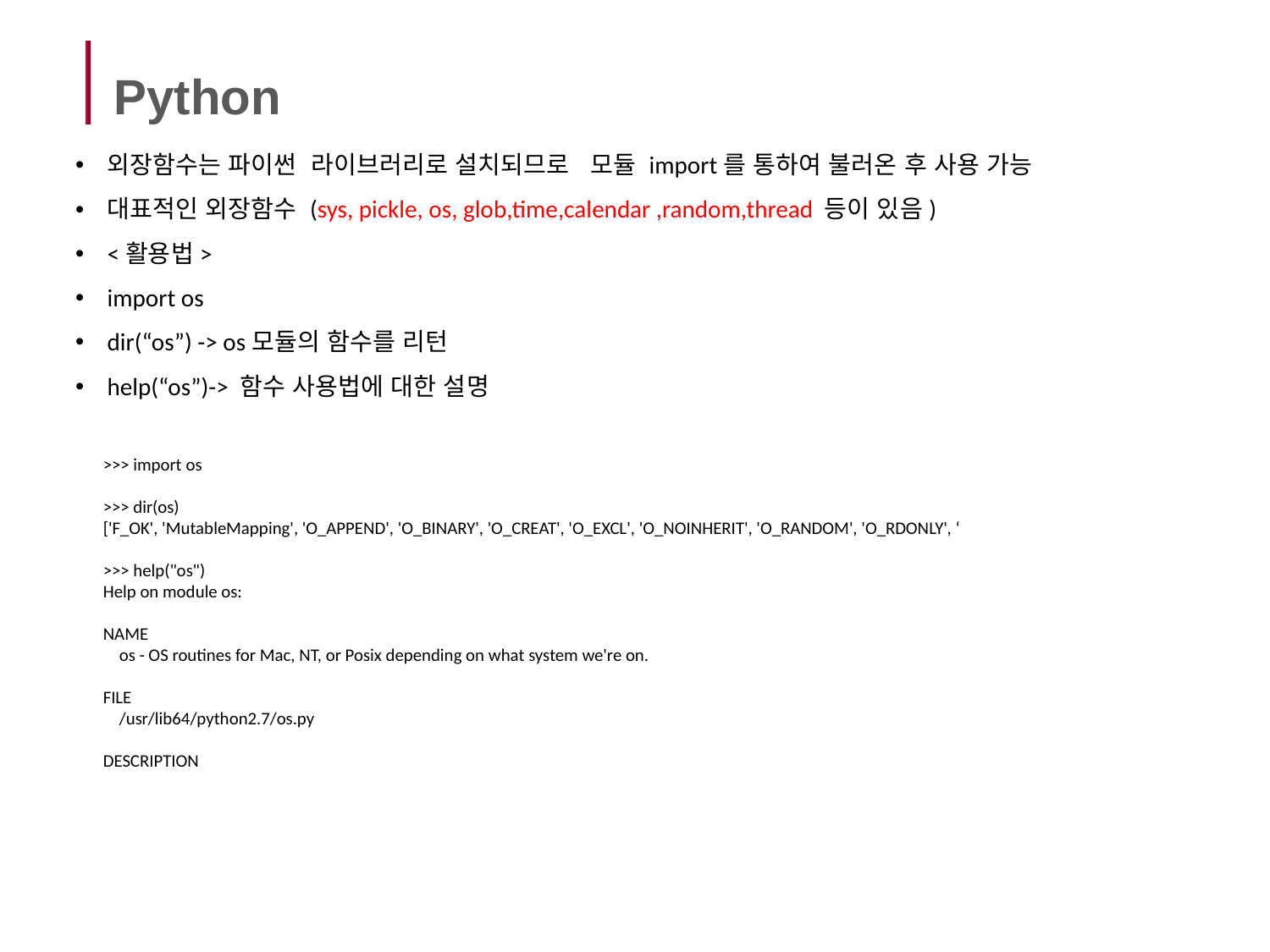

외장함수는 파이썬  라이브러리로 설치되므로   모듈 import를 통하여 불러온 후 사용 가능
대표적인 외장함수 (sys, pickle, os, glob,time,calendar ,random,thread 등이 있음)
<활용법>
import os
dir(“os”) -> os모듈의 함수를 리턴
help(“os”)-> 함수 사용법에 대한 설명

>>> import os

>>> dir(os)
['F_OK', 'MutableMapping', 'O_APPEND', 'O_BINARY', 'O_CREAT', 'O_EXCL', 'O_NOINHERIT', 'O_RANDOM', 'O_RDONLY', ‘

>>> help("os")
Help on module os:

NAME
    os - OS routines for Mac, NT, or Posix depending on what system we're on.

FILE
    /usr/lib64/python2.7/os.py

DESCRIPTION